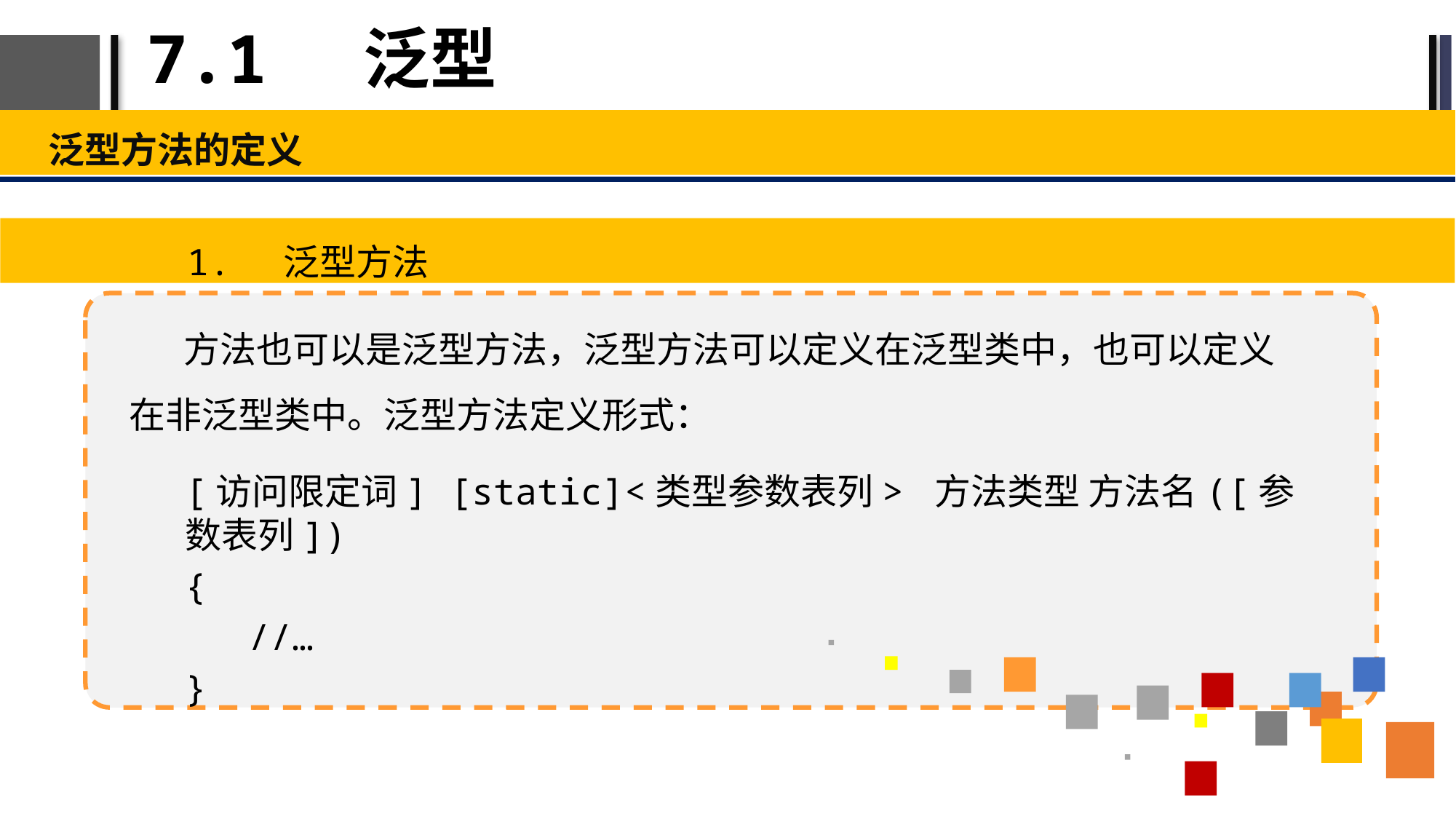

# 7.1  泛型

泛型方法的定义

1.  泛型方法

方法也可以是泛型方法，泛型方法可以定义在泛型类中，也可以定义在非泛型类中。泛型方法定义形式：
[访问限定词] [static]<类型参数表列> 方法类型 方法名([参数表列])
{
//…
}